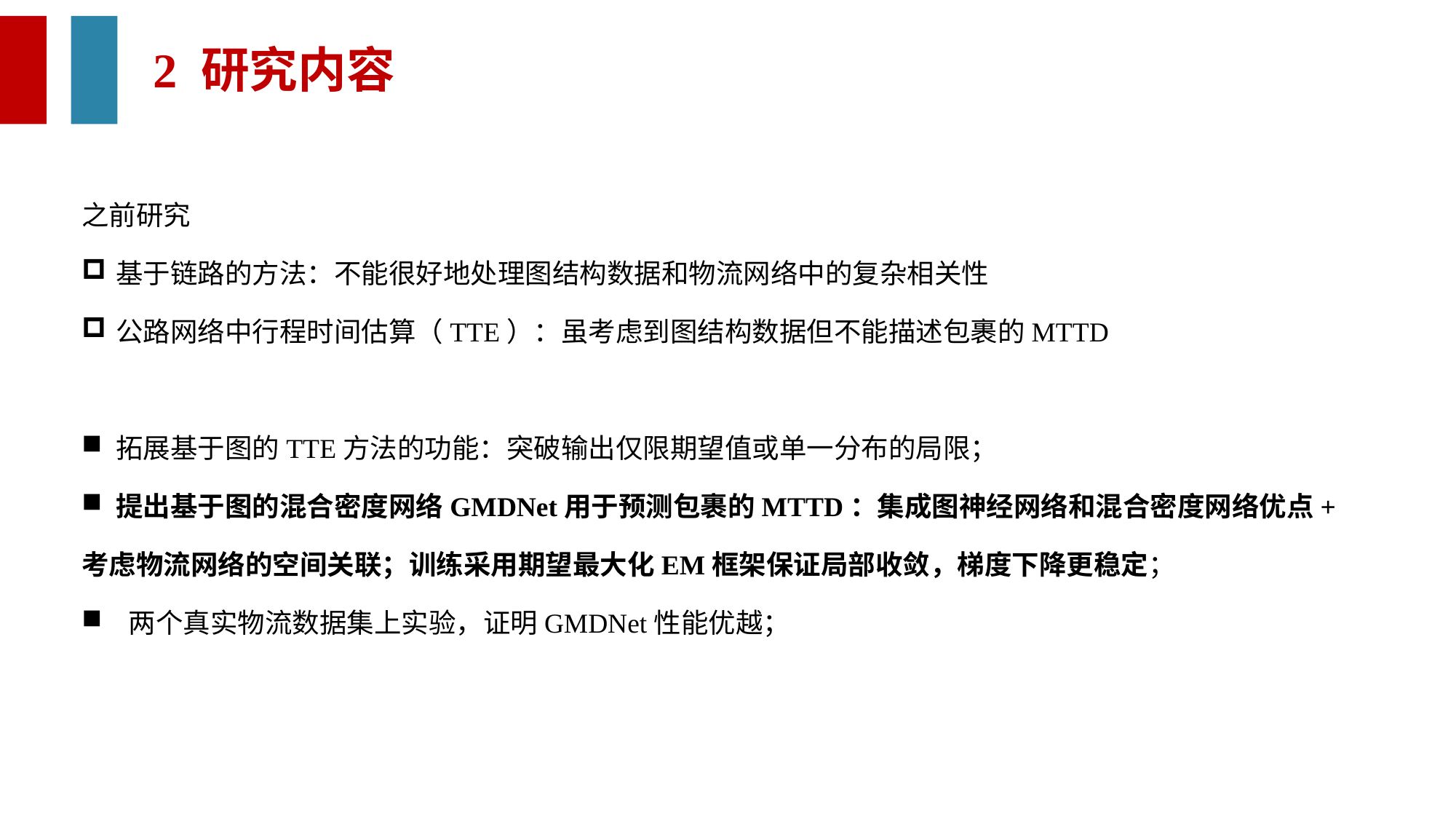

2 研究内容
之前研究
基于链路的方法：不能很好地处理图结构数据和物流网络中的复杂相关性
公路网络中行程时间估算（TTE）：虽考虑到图结构数据但不能描述包裹的MTTD

拓展基于图的TTE方法的功能：突破输出仅限期望值或单一分布的局限；
提出基于图的混合密度网络GMDNet用于预测包裹的MTTD：集成图神经网络和混合密度网络优点+
考虑物流网络的空间关联；训练采用期望最大化EM框架保证局部收敛，梯度下降更稳定；
 两个真实物流数据集上实验，证明GMDNet性能优越；